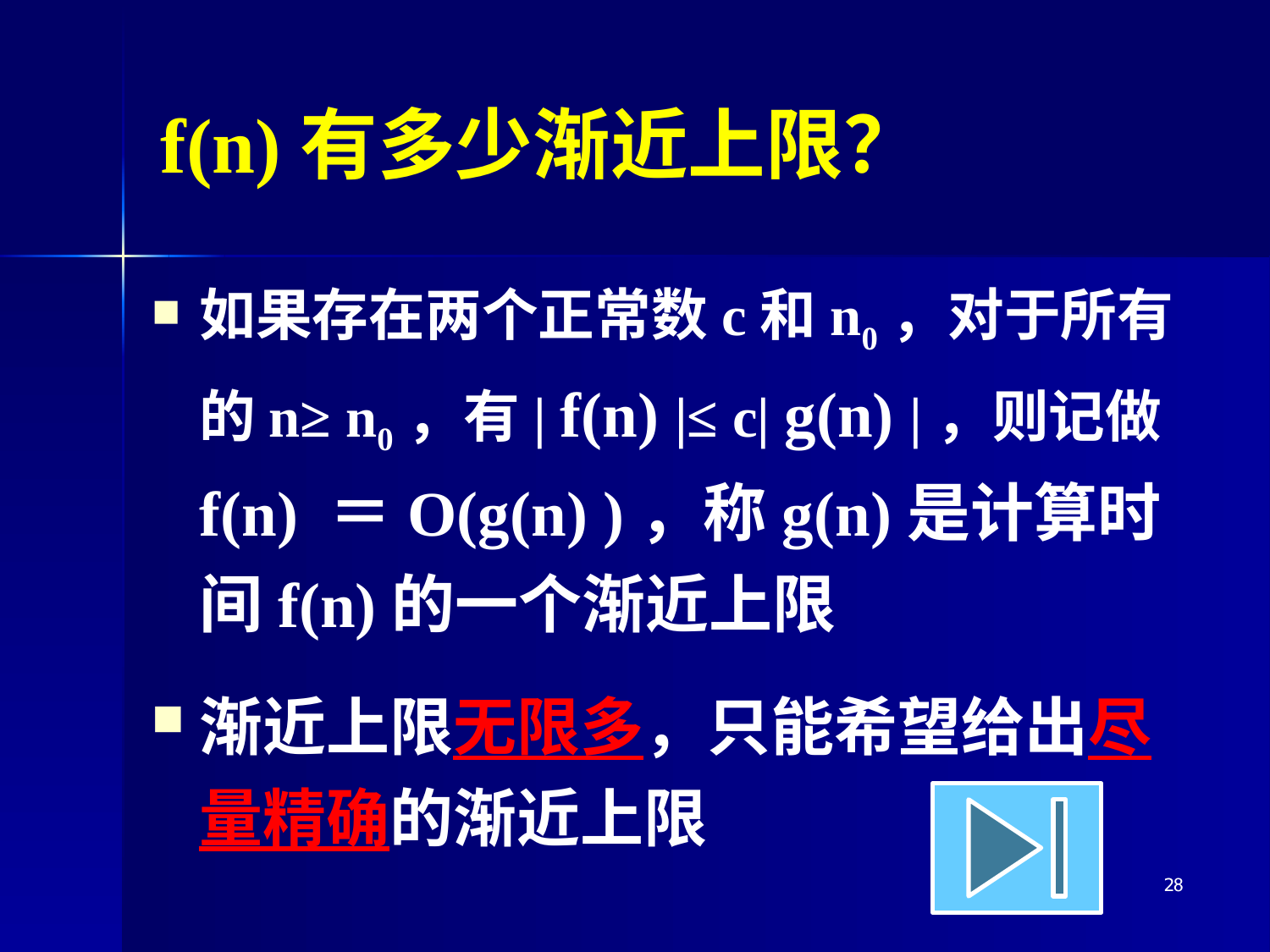

# f(n)有多少渐近上限？
如果存在两个正常数c和n0，对于所有的n≥ n0，有| f(n) |≤ c| g(n) |，则记做f(n) ＝O(g(n) )，称g(n)是计算时间f(n)的一个渐近上限
渐近上限无限多，只能希望给出尽量精确的渐近上限

28